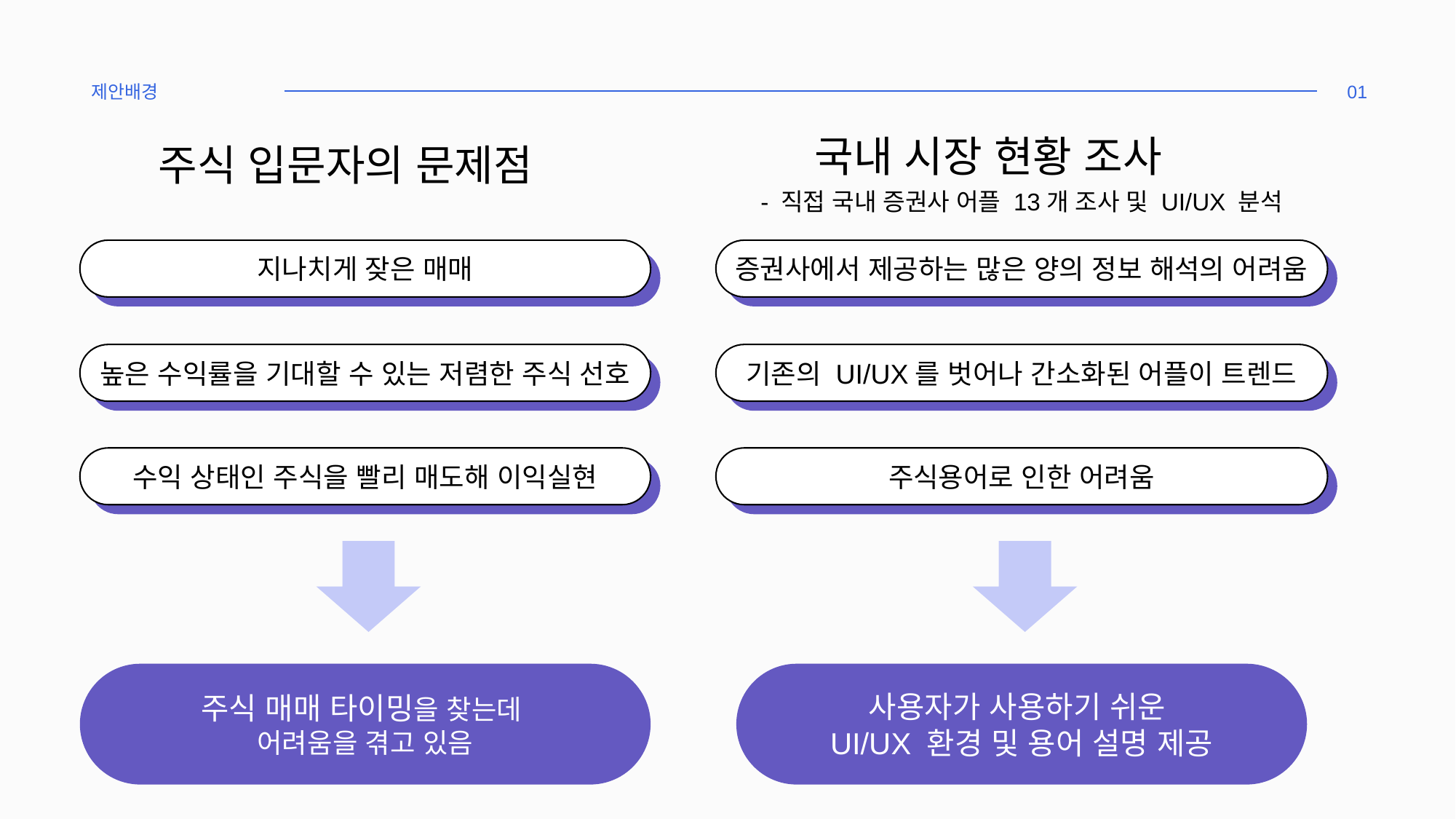

제안배경
01
국내 시장 현황 조사
주식 입문자의 문제점
- 직접 국내 증권사 어플 13개 조사 및 UI/UX 분석
지나치게 잦은 매매
증권사에서 제공하는 많은 양의 정보 해석의 어려움

높은 수익률을 기대할 수 있는 저렴한 주식 선호
기존의 UI/UX를 벗어나 간소화된 어플이 트렌드

수익 상태인 주식을 빨리 매도해 이익실현
주식용어로 인한 어려움

주식 매매 타이밍을 찾는데
어려움을 겪고 있음
사용자가 사용하기 쉬운
UI/UX 환경 및 용어 설명 제공